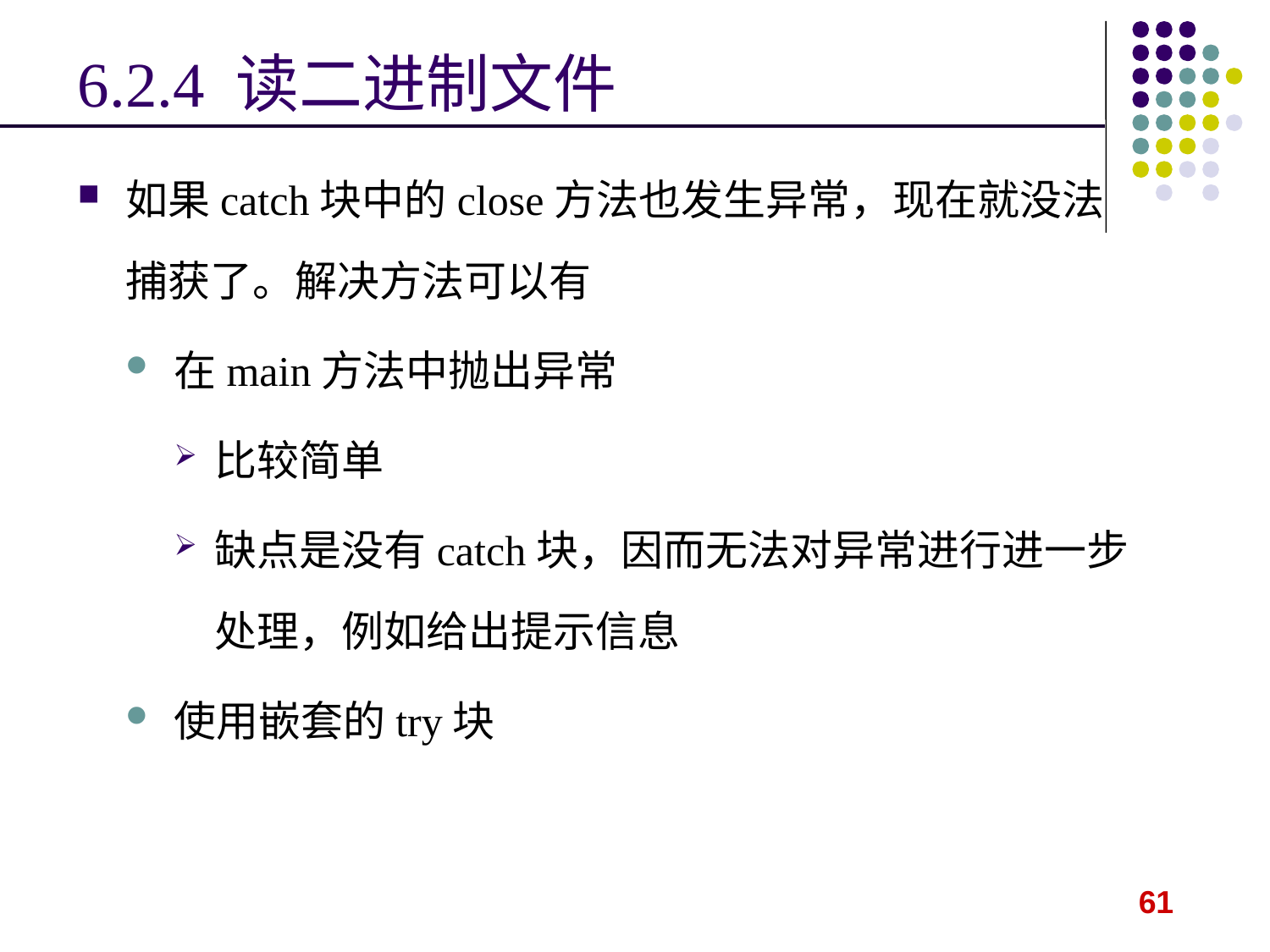

# 6.2.4 读二进制文件
如果catch块中的close方法也发生异常，现在就没法捕获了。解决方法可以有
在main方法中抛出异常
比较简单
缺点是没有catch块，因而无法对异常进行进一步处理，例如给出提示信息
使用嵌套的try块